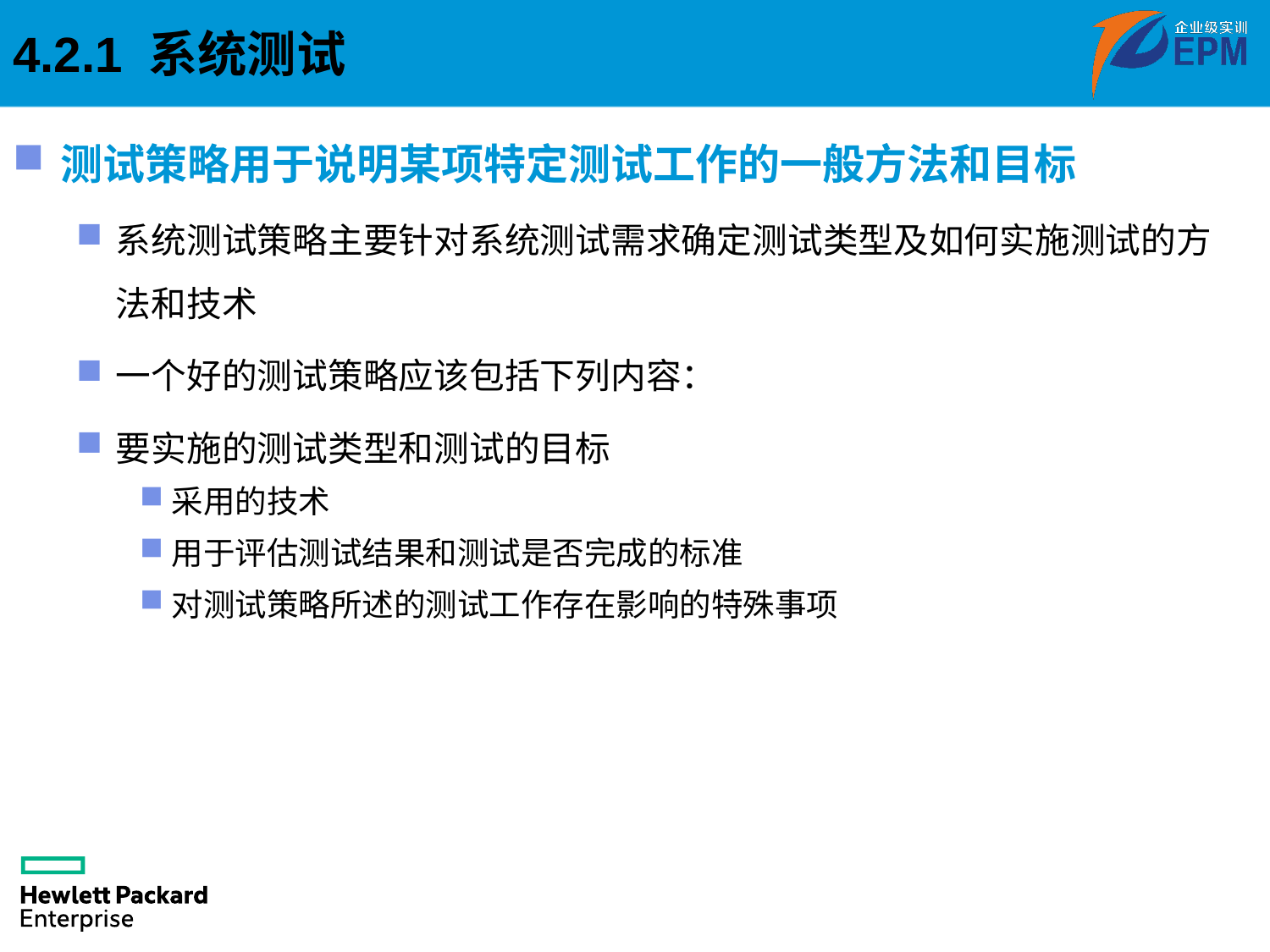

4.2.1 系统测试
测试策略用于说明某项特定测试工作的一般方法和目标
系统测试策略主要针对系统测试需求确定测试类型及如何实施测试的方法和技术
一个好的测试策略应该包括下列内容：
要实施的测试类型和测试的目标
采用的技术
用于评估测试结果和测试是否完成的标准
对测试策略所述的测试工作存在影响的特殊事项